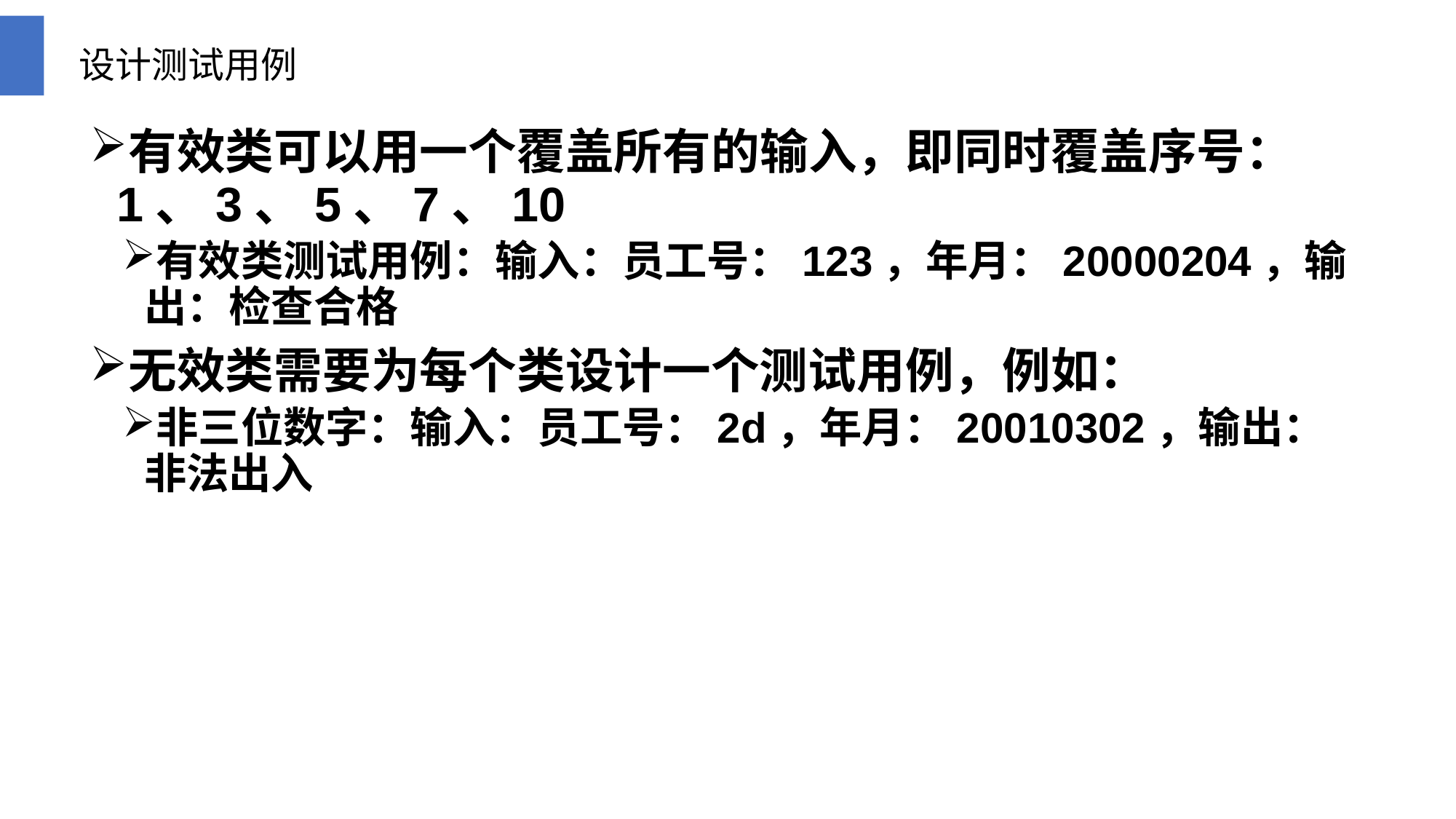

# 设计测试用例
有效类可以用一个覆盖所有的输入，即同时覆盖序号：1、3、5、7、10
有效类测试用例：输入：员工号：123，年月：20000204，输出：检查合格
无效类需要为每个类设计一个测试用例，例如：
非三位数字：输入：员工号：2d，年月：20010302，输出：非法出入